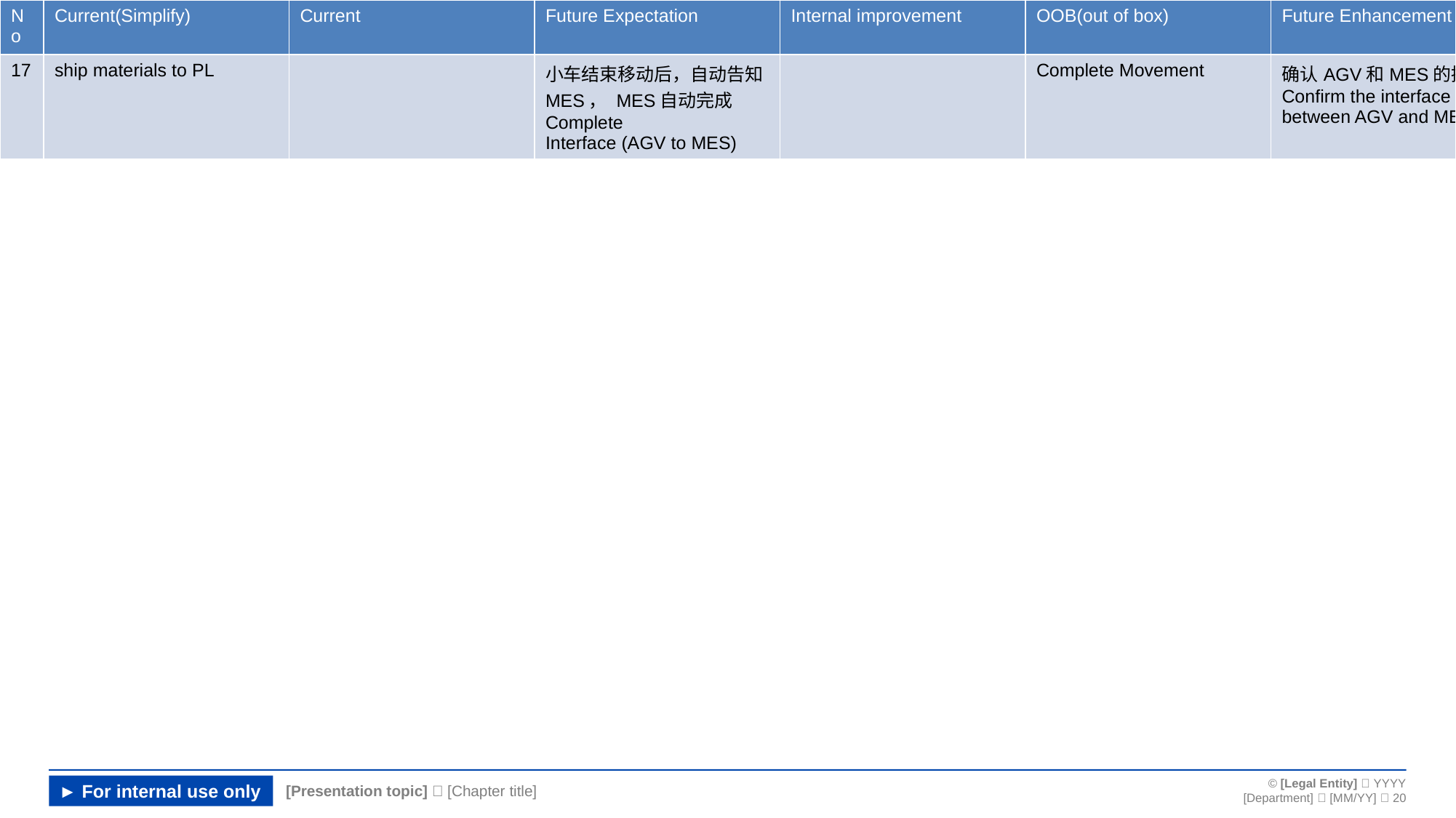

| No | Current(Simplify) | Current | Future Expectation | Internal improvement | OOB(out of box) | Future Enhancement |  |
| --- | --- | --- | --- | --- | --- | --- | --- |
| 17 | ship materials to PL |  | 小车结束移动后，自动告知MES， MES自动完成Complete Interface (AGV to MES) |  | Complete Movement | 确认AGV和MES的接口 Confirm the interface between AGV and MES |  |
#